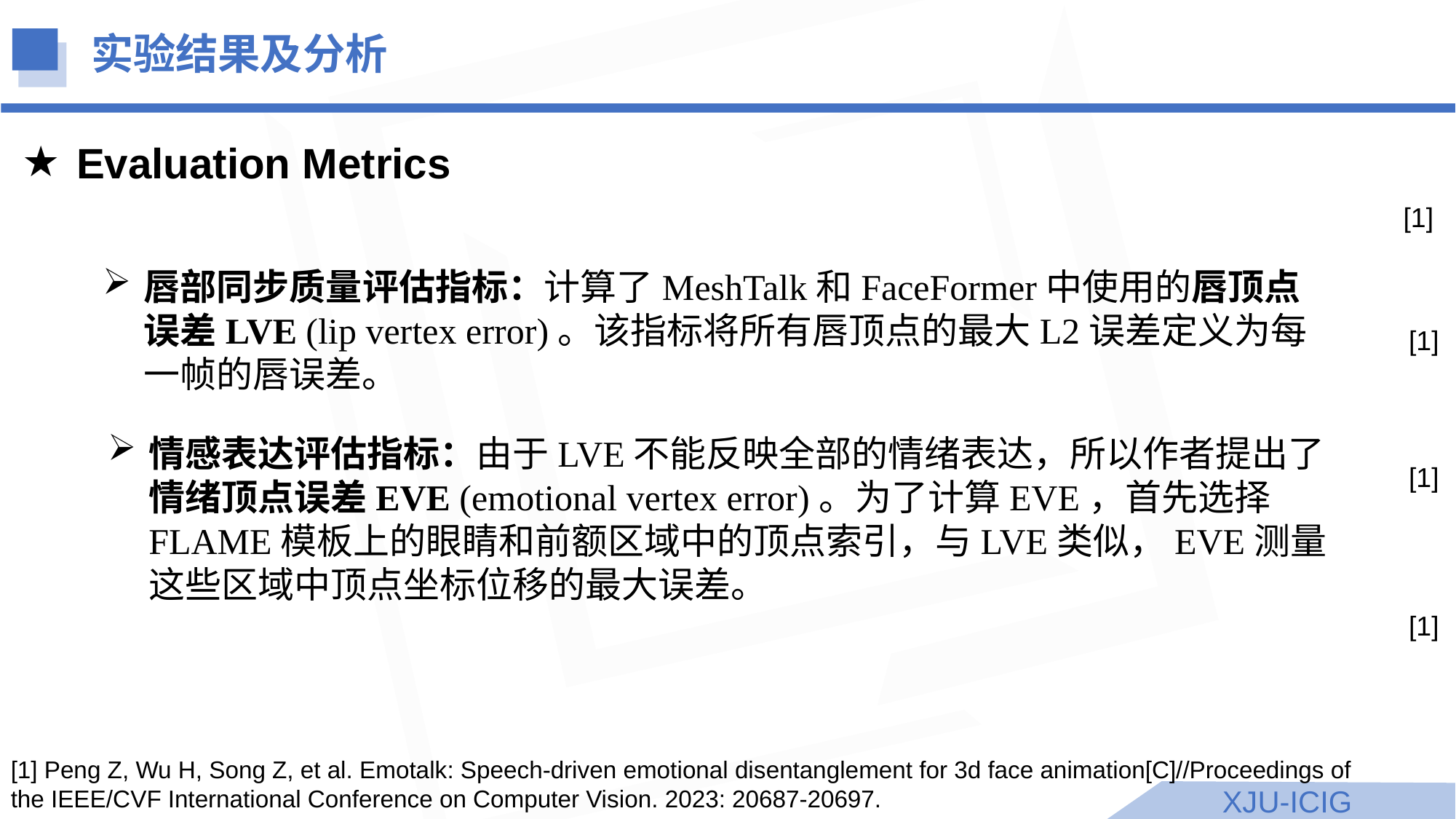

实验结果及分析

Evaluation Metrics
[1]
唇部同步质量评估指标：计算了MeshTalk和FaceFormer中使用的唇顶点误差LVE (lip vertex error)。该指标将所有唇顶点的最大L2误差定义为每一帧的唇误差。
[1]
情感表达评估指标：由于LVE不能反映全部的情绪表达，所以作者提出了情绪顶点误差EVE (emotional vertex error)。为了计算EVE，首先选择FLAME模板上的眼睛和前额区域中的顶点索引，与LVE类似，EVE测量这些区域中顶点坐标位移的最大误差。
[1]
[1]
[1] Peng Z, Wu H, Song Z, et al. Emotalk: Speech-driven emotional disentanglement for 3d face animation[C]//Proceedings of the IEEE/CVF International Conference on Computer Vision. 2023: 20687-20697.
XJU-ICIG